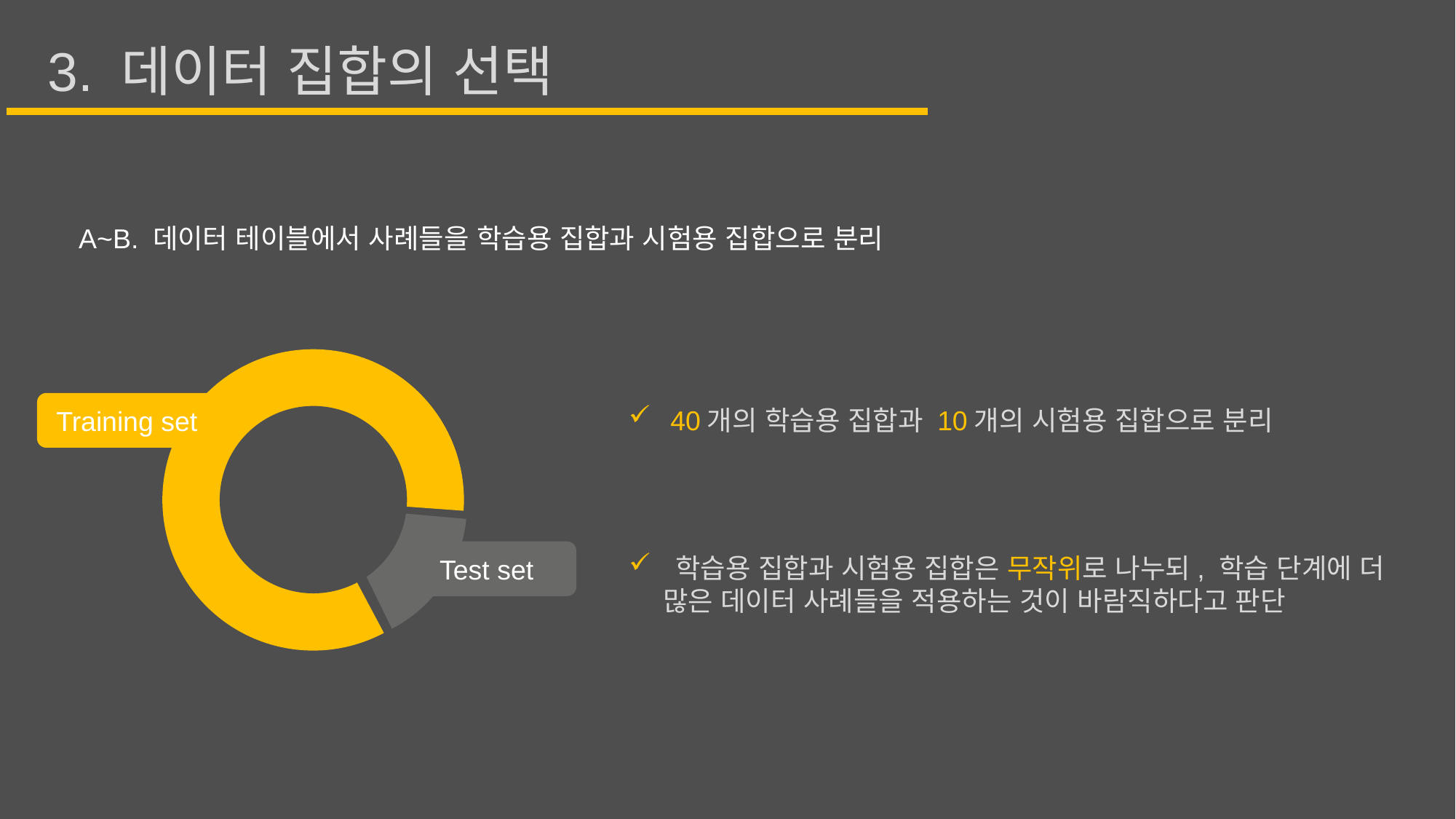

3. 데이터 집합의 선택

A~B. 데이터 테이블에서 사례들을 학습용 집합과 시험용 집합으로 분리

Training set

Test set
 40개의 학습용 집합과 10개의 시험용 집합으로 분리
 학습용 집합과 시험용 집합은 무작위로 나누되, 학습 단계에 더 많은 데이터 사례들을 적용하는 것이 바람직하다고 판단